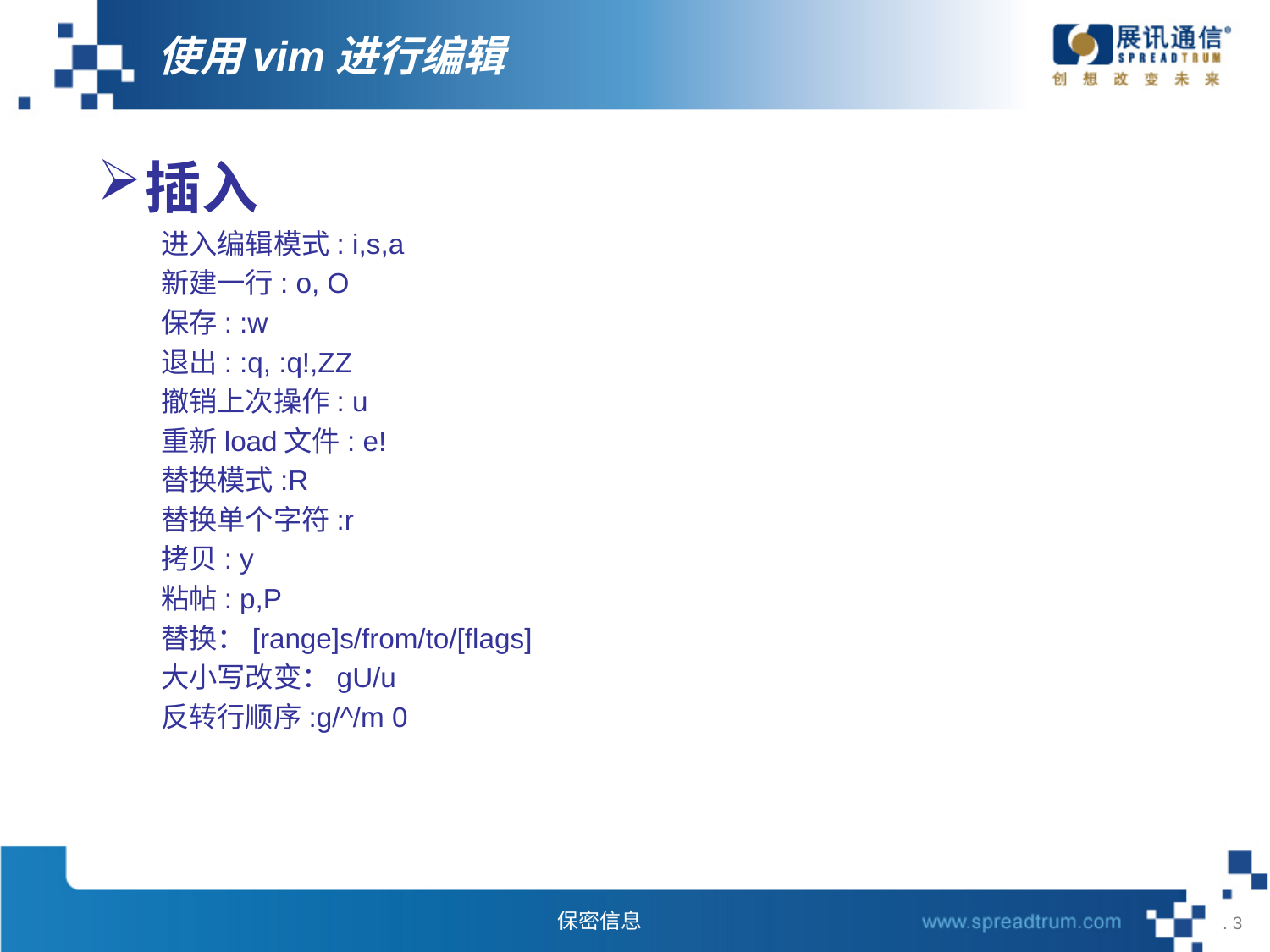

# 使用vim进行编辑
插入
进入编辑模式: i,s,a
新建一行: o, O
保存: :w
退出: :q, :q!,ZZ
撤销上次操作: u
重新load文件: e!
替换模式:R
替换单个字符:r
拷贝: y
粘帖: p,P
替换：[range]s/from/to/[flags]
大小写改变：gU/u
反转行顺序:g/^/m 0

  . 3